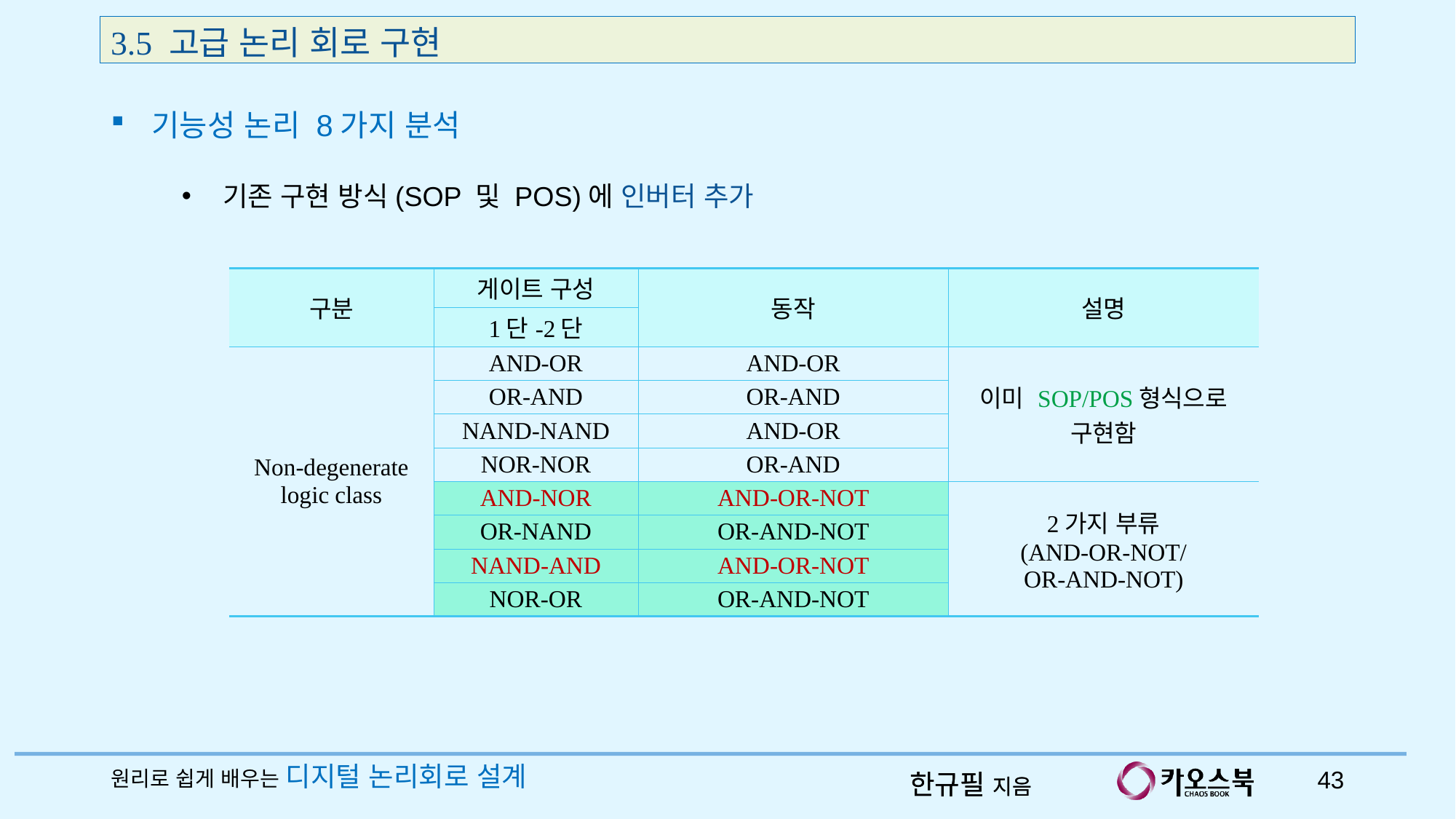

3.5 고급 논리 회로 구현
기능성 논리 8가지 분석
기존 구현 방식(SOP 및 POS)에 인버터 추가
| 구분 | 게이트 구성 | 동작 | 설명 |
| --- | --- | --- | --- |
|  | 1단-2단 |  |  |
| Non-degenerate logic class | AND-OR | AND-OR | 이미 SOP/POS형식으로 구현함 |
|  | OR-AND | OR-AND |  |
|  | NAND-NAND | AND-OR |  |
|  | NOR-NOR | OR-AND |  |
|  | AND-NOR | AND-OR-NOT | 2가지 부류 (AND-OR-NOT/ OR-AND-NOT) |
|  | OR-NAND | OR-AND-NOT |  |
|  | NAND-AND | AND-OR-NOT |  |
|  | NOR-OR | OR-AND-NOT |  |
원리로 쉽게 배우는 디지털 논리회로 설계
43